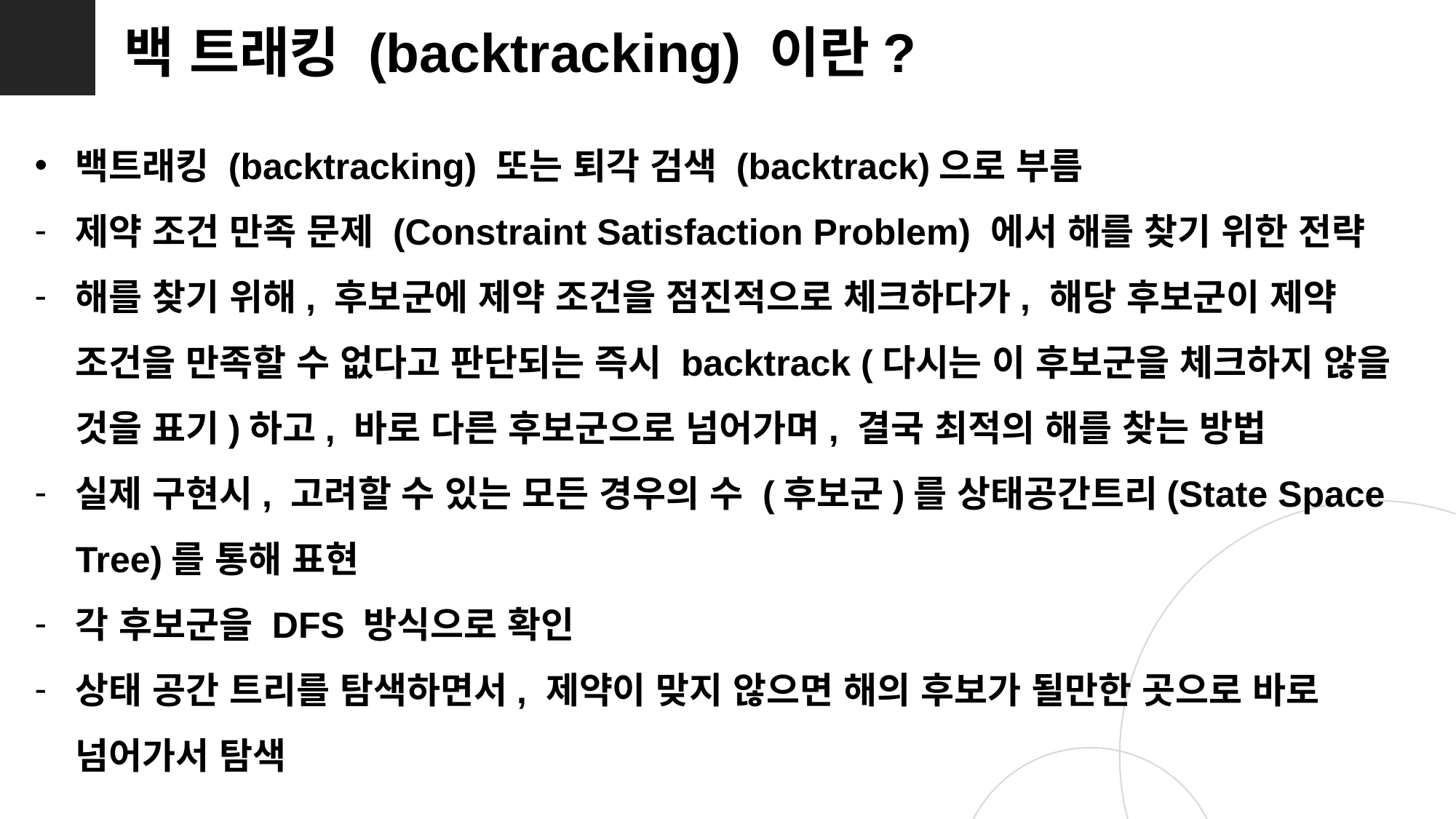

백 트래킹 (backtracking) 이란?
백트래킹 (backtracking) 또는 퇴각 검색 (backtrack)으로 부름
제약 조건 만족 문제 (Constraint Satisfaction Problem) 에서 해를 찾기 위한 전략
해를 찾기 위해, 후보군에 제약 조건을 점진적으로 체크하다가, 해당 후보군이 제약 조건을 만족할 수 없다고 판단되는 즉시 backtrack (다시는 이 후보군을 체크하지 않을 것을 표기)하고, 바로 다른 후보군으로 넘어가며, 결국 최적의 해를 찾는 방법
실제 구현시, 고려할 수 있는 모든 경우의 수 (후보군)를 상태공간트리(State Space Tree)를 통해 표현
각 후보군을 DFS 방식으로 확인
상태 공간 트리를 탐색하면서, 제약이 맞지 않으면 해의 후보가 될만한 곳으로 바로 넘어가서 탐색